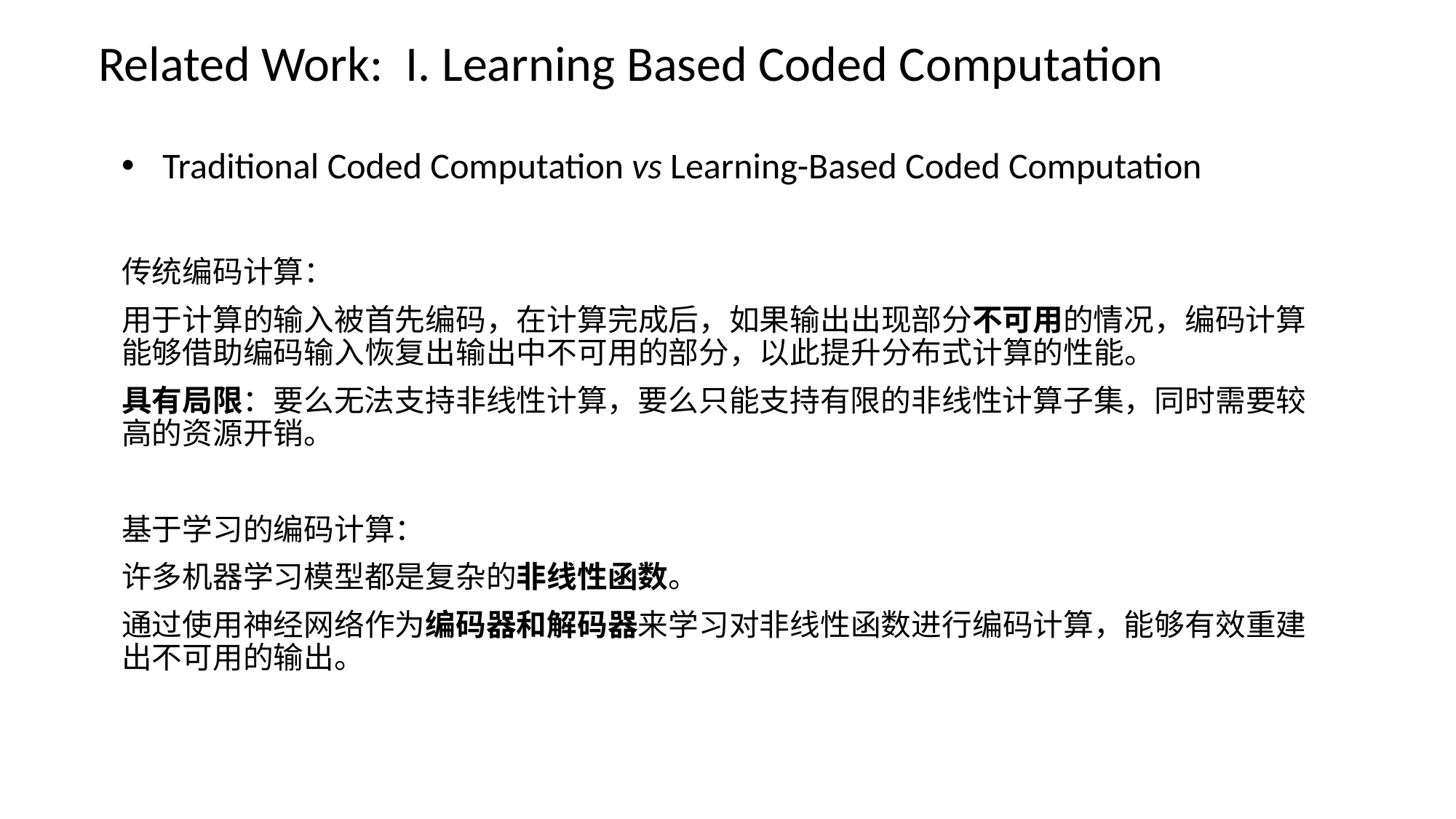

Related Work:  I. Learning Based Coded Computation
Traditional Coded Computation vs Learning-Based Coded Computation

传统编码计算：
用于计算的输入被首先编码，在计算完成后，如果输出出现部分不可用的情况，编码计算能够借助编码输入恢复出输出中不可用的部分，以此提升分布式计算的性能。
具有局限：要么无法支持非线性计算，要么只能支持有限的非线性计算子集，同时需要较高的资源开销。

基于学习的编码计算：
许多机器学习模型都是复杂的非线性函数。
通过使用神经网络作为编码器和解码器来学习对非线性函数进行编码计算，能够有效重建出不可用的输出。